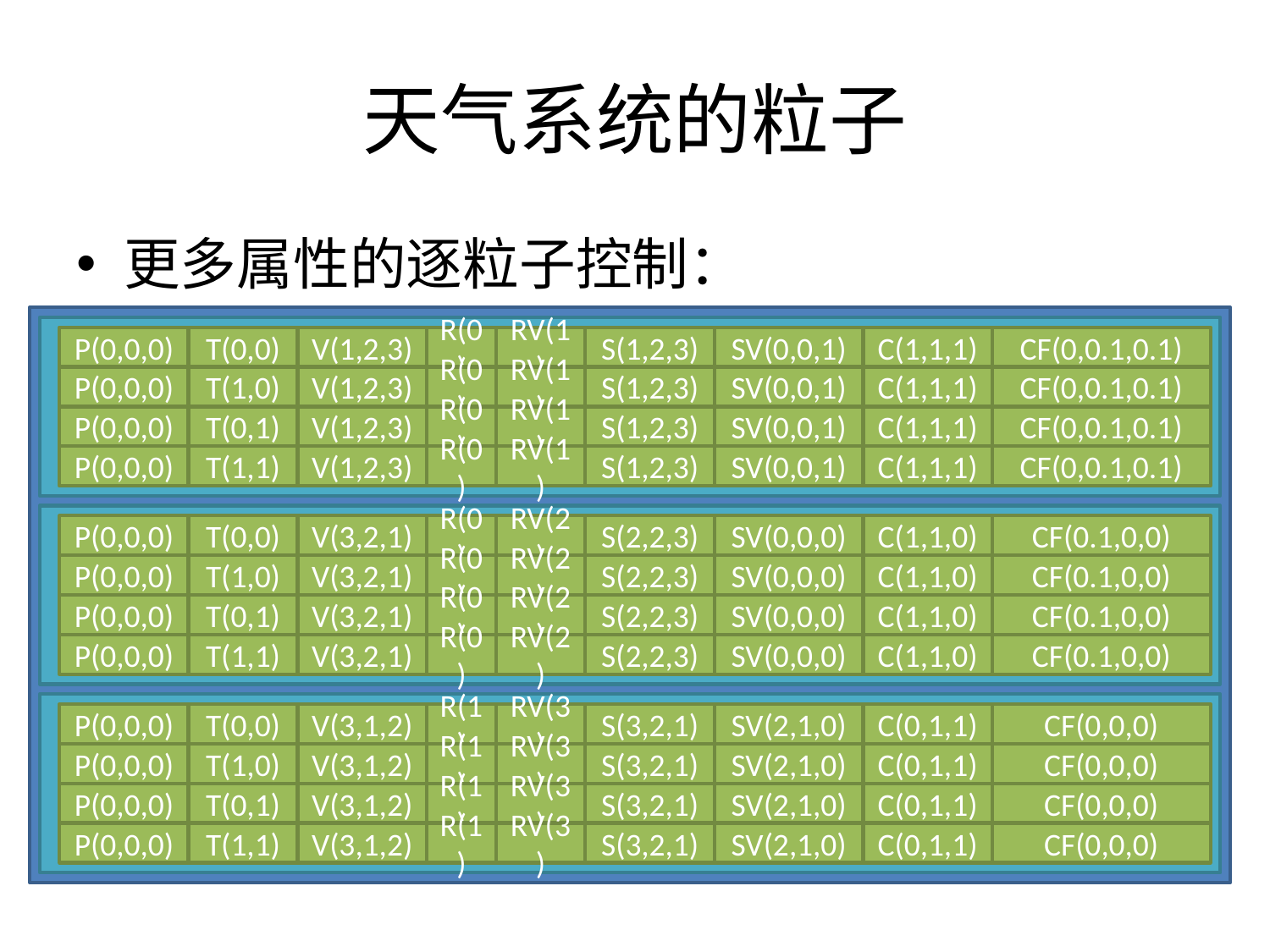

# 天气系统的粒子
更多属性的逐粒子控制：

P(0,0,0)
T(0,0)
V(1,2,3)
R(0)
RV(1)
S(1,2,3)
SV(0,0,1)
C(1,1,1)
CF(0,0.1,0.1)
P(0,0,0)
T(1,0)
V(1,2,3)
R(0)
RV(1)
S(1,2,3)
SV(0,0,1)
C(1,1,1)
CF(0,0.1,0.1)
P(0,0,0)
T(0,1)
V(1,2,3)
R(0)
RV(1)
S(1,2,3)
SV(0,0,1)
C(1,1,1)
CF(0,0.1,0.1)
P(0,0,0)
T(1,1)
V(1,2,3)
R(0)
RV(1)
S(1,2,3)
SV(0,0,1)
C(1,1,1)
CF(0,0.1,0.1)

P(0,0,0)
T(0,0)
V(3,2,1)
R(0)
RV(2)
S(2,2,3)
SV(0,0,0)
C(1,1,0)
CF(0.1,0,0)
P(0,0,0)
T(1,0)
V(3,2,1)
R(0)
RV(2)
S(2,2,3)
SV(0,0,0)
C(1,1,0)
CF(0.1,0,0)
P(0,0,0)
T(0,1)
V(3,2,1)
R(0)
RV(2)
S(2,2,3)
SV(0,0,0)
C(1,1,0)
CF(0.1,0,0)
P(0,0,0)
T(1,1)
V(3,2,1)
R(0)
RV(2)
S(2,2,3)
SV(0,0,0)
C(1,1,0)
CF(0.1,0,0)

P(0,0,0)
T(0,0)
V(3,1,2)
R(1)
RV(3)
S(3,2,1)
SV(2,1,0)
C(0,1,1)
CF(0,0,0)
P(0,0,0)
T(1,0)
V(3,1,2)
R(1)
RV(3)
S(3,2,1)
SV(2,1,0)
C(0,1,1)
CF(0,0,0)
P(0,0,0)
T(0,1)
V(3,1,2)
R(1)
RV(3)
S(3,2,1)
SV(2,1,0)
C(0,1,1)
CF(0,0,0)
P(0,0,0)
T(1,1)
V(3,1,2)
R(1)
RV(3)
S(3,2,1)
SV(2,1,0)
C(0,1,1)
CF(0,0,0)